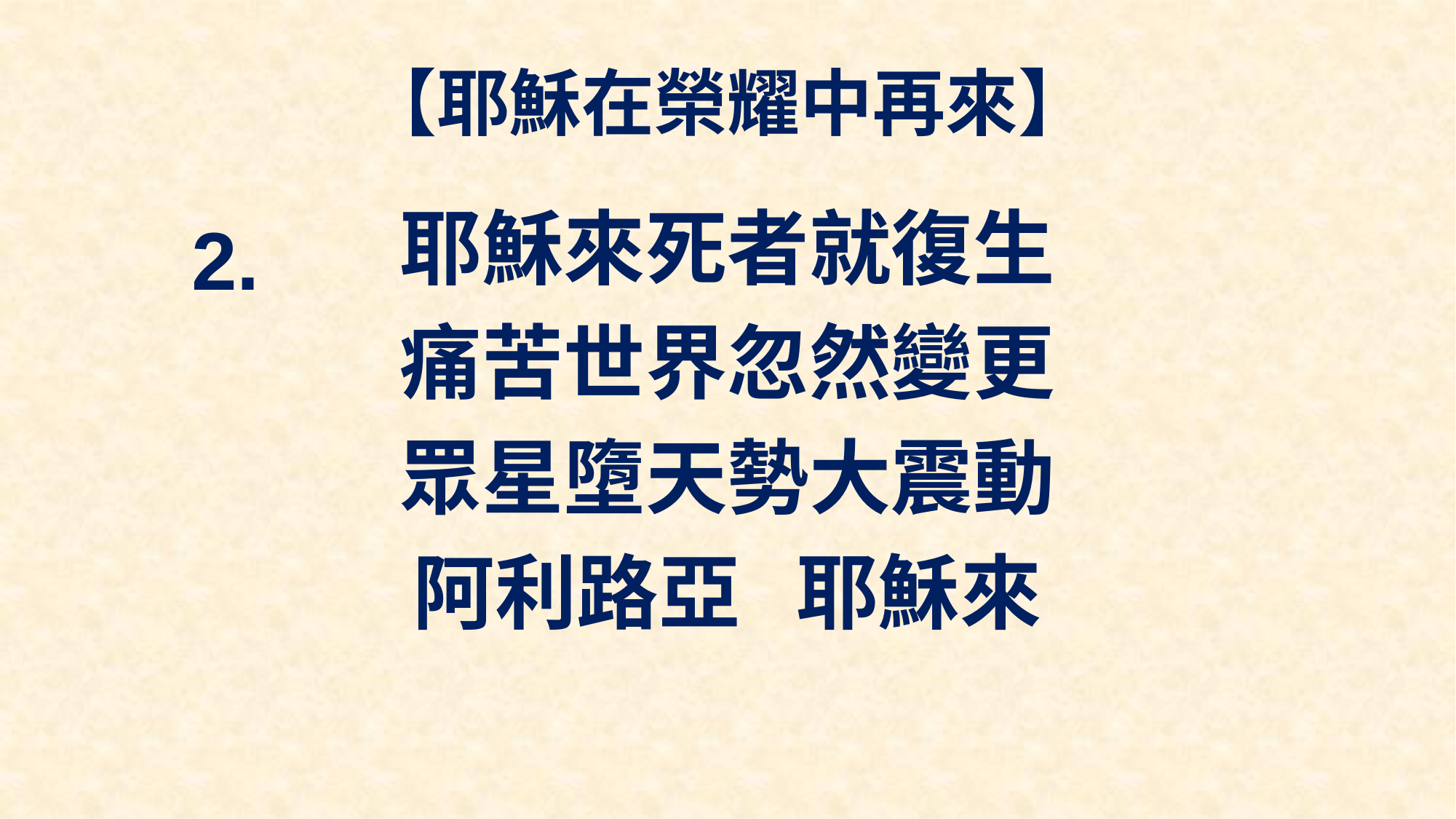

# 【耶穌在榮耀中再來】
耶穌來死者就復生
痛苦世界忽然變更
眾星墮天勢大震動
阿利路亞   耶穌來
2.